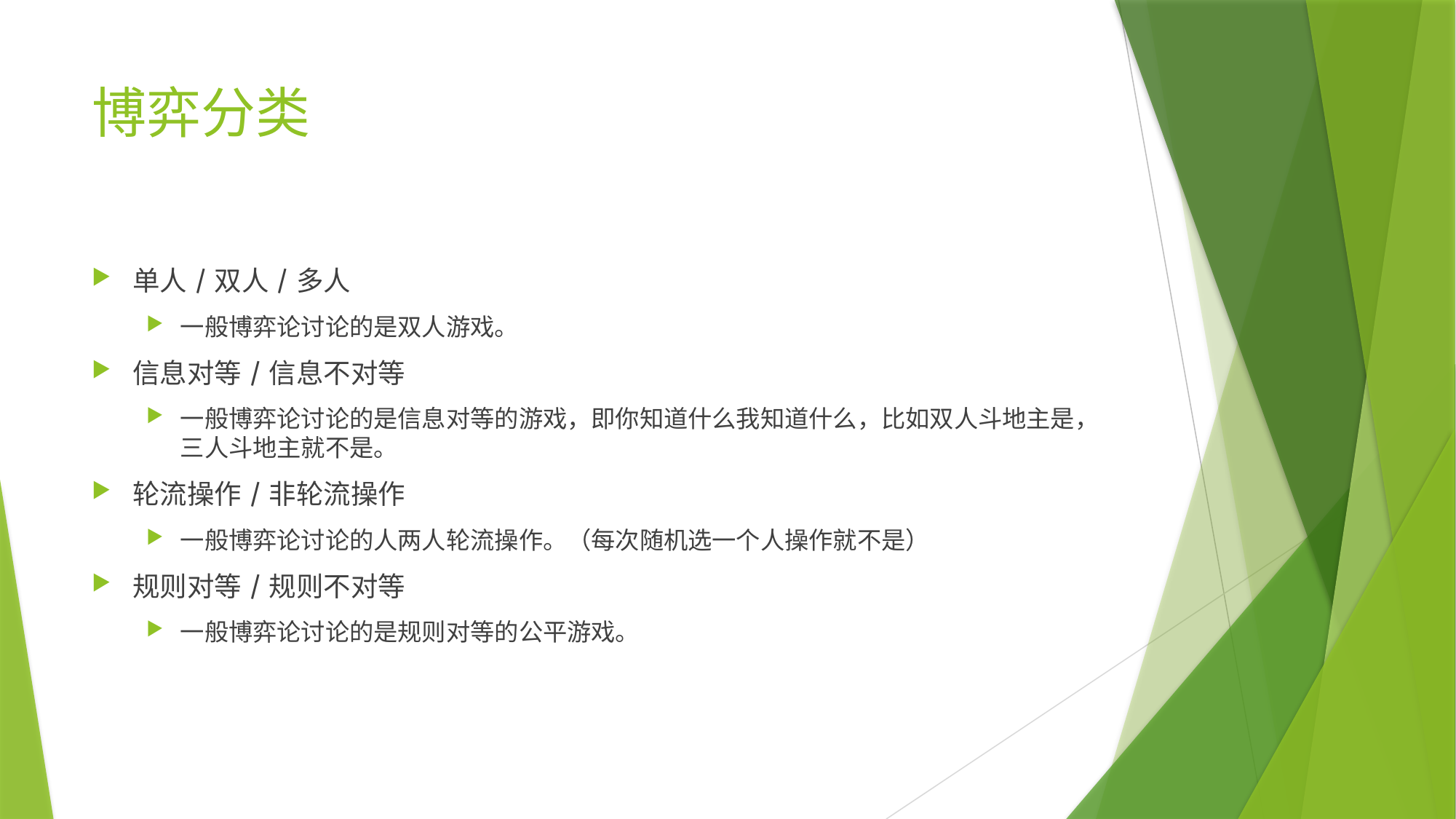

# 博弈分类
单人/双人/多人
一般博弈论讨论的是双人游戏。
信息对等/信息不对等
一般博弈论讨论的是信息对等的游戏，即你知道什么我知道什么，比如双人斗地主是，三人斗地主就不是。
轮流操作/非轮流操作
一般博弈论讨论的人两人轮流操作。（每次随机选一个人操作就不是）
规则对等/规则不对等
一般博弈论讨论的是规则对等的公平游戏。